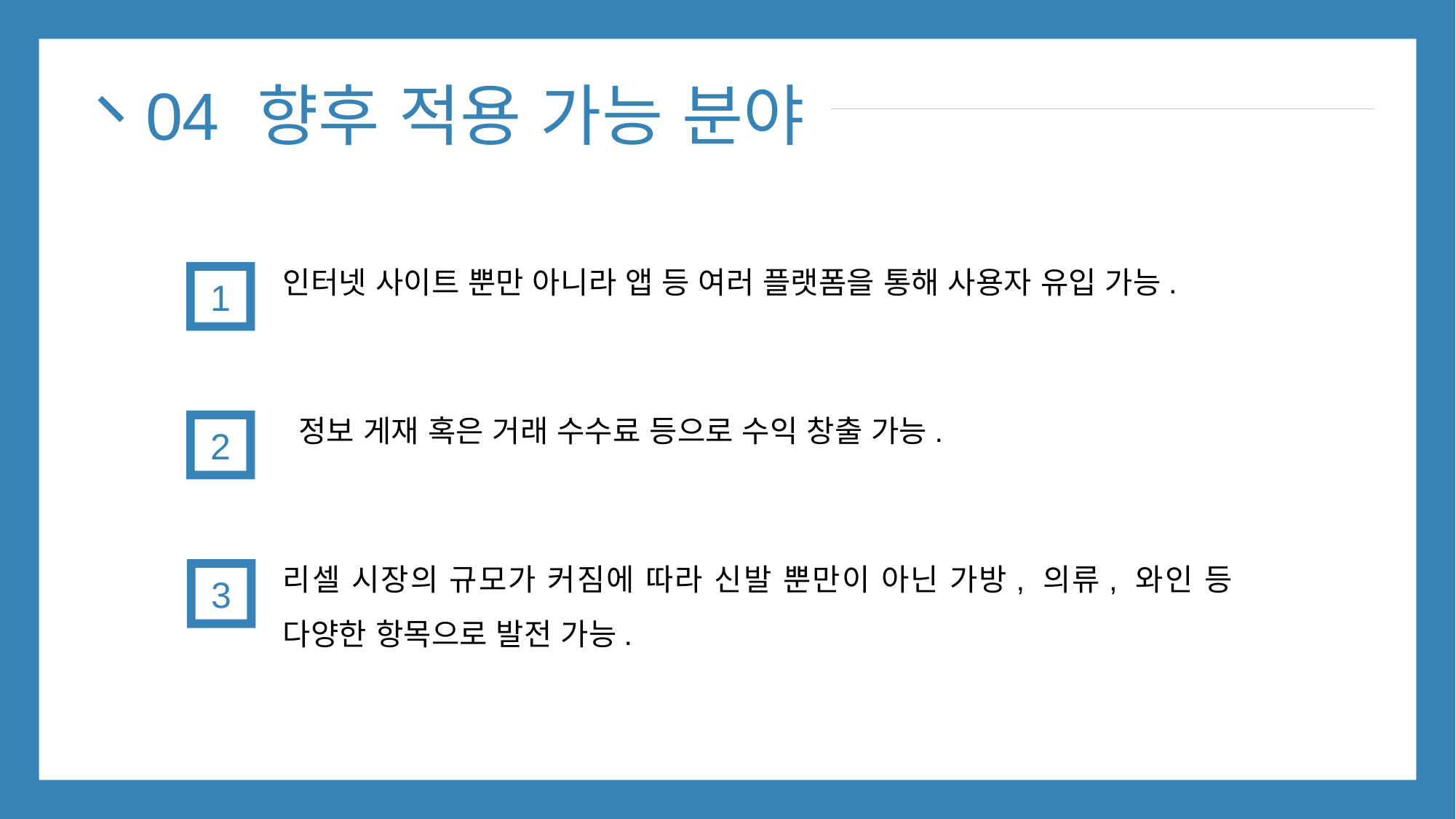

04
# 향후 적용 가능 분야
인터넷 사이트 뿐만 아니라 앱 등 여러 플랫폼을 통해 사용자 유입 가능.
1
 정보 게재 혹은 거래 수수료 등으로 수익 창출 가능.
2
리셀 시장의 규모가 커짐에 따라 신발 뿐만이 아닌 가방, 의류, 와인 등 다양한 항목으로 발전 가능.
3